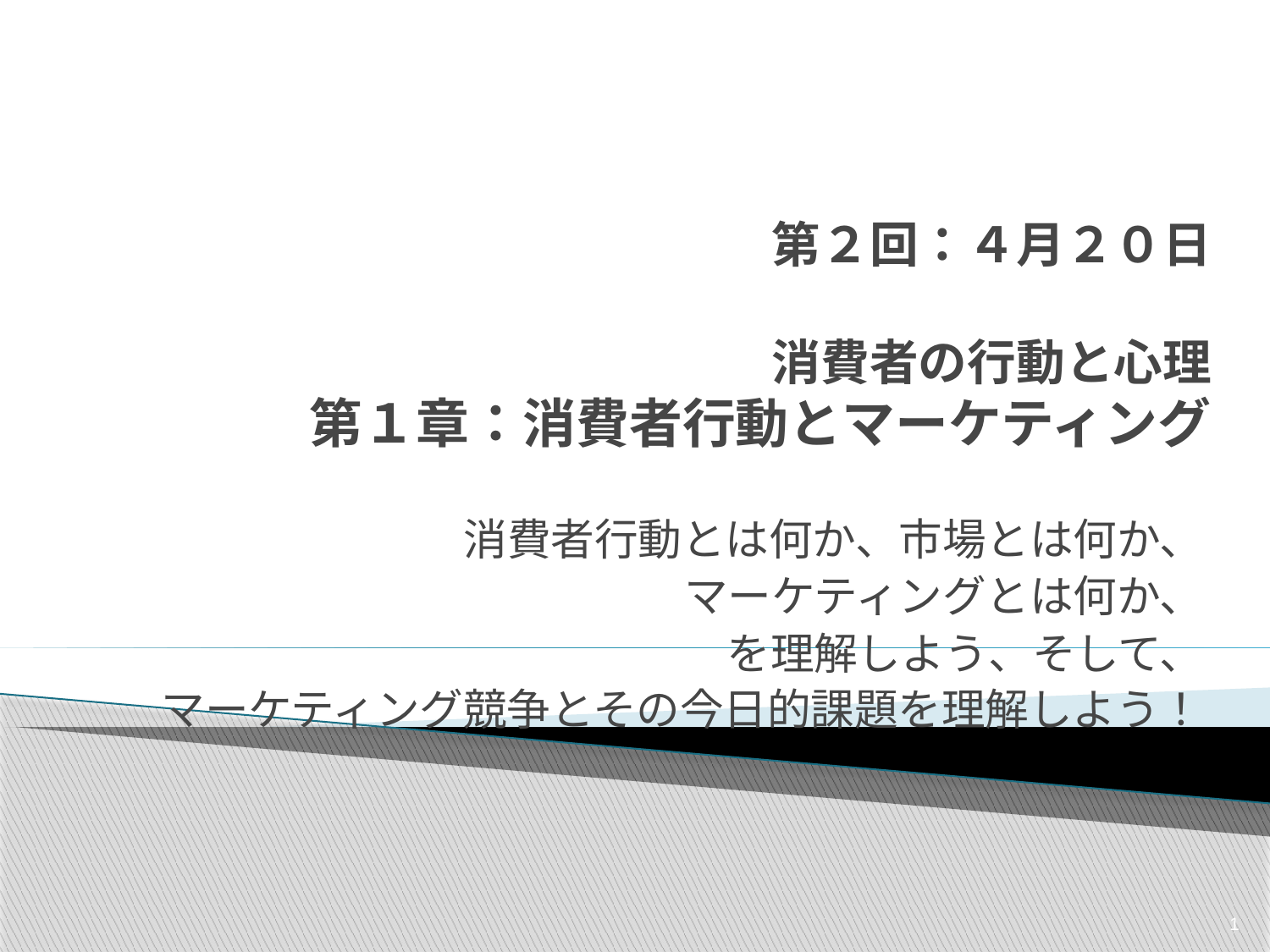

# 第２回：４月２０日 消費者の行動と心理 第１章：消費者行動とマーケティング
消費者行動とは何か、市場とは何か、
マーケティングとは何か、
を理解しよう、そして、
マーケティング競争とその今日的課題を理解しよう！
1